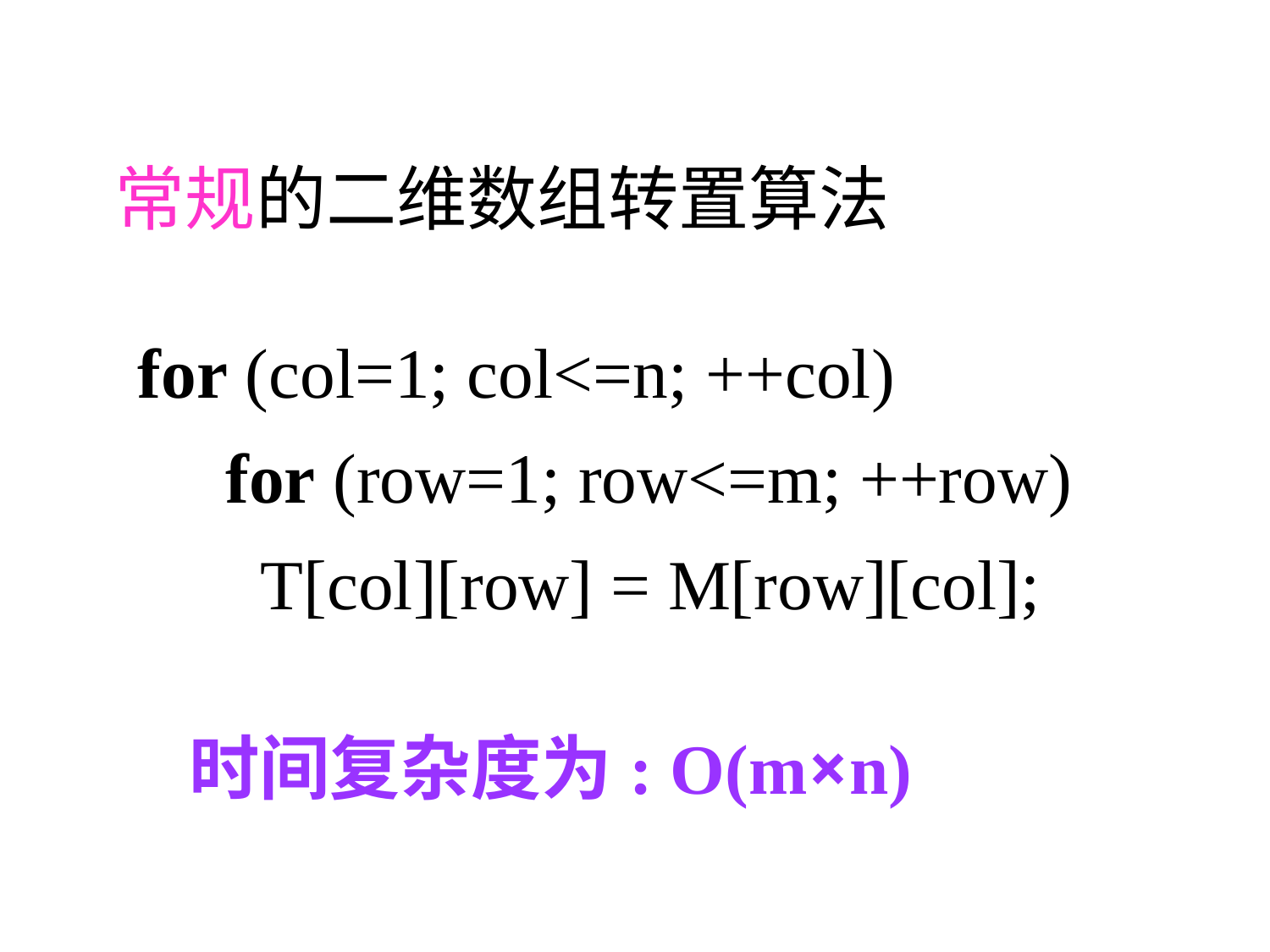

常规的二维数组转置算法
   for (col=1; col<=n; ++col)
        for (row=1; row<=m; ++row)
          T[col][row] = M[row][col];
   时间复杂度为: O(m×n)